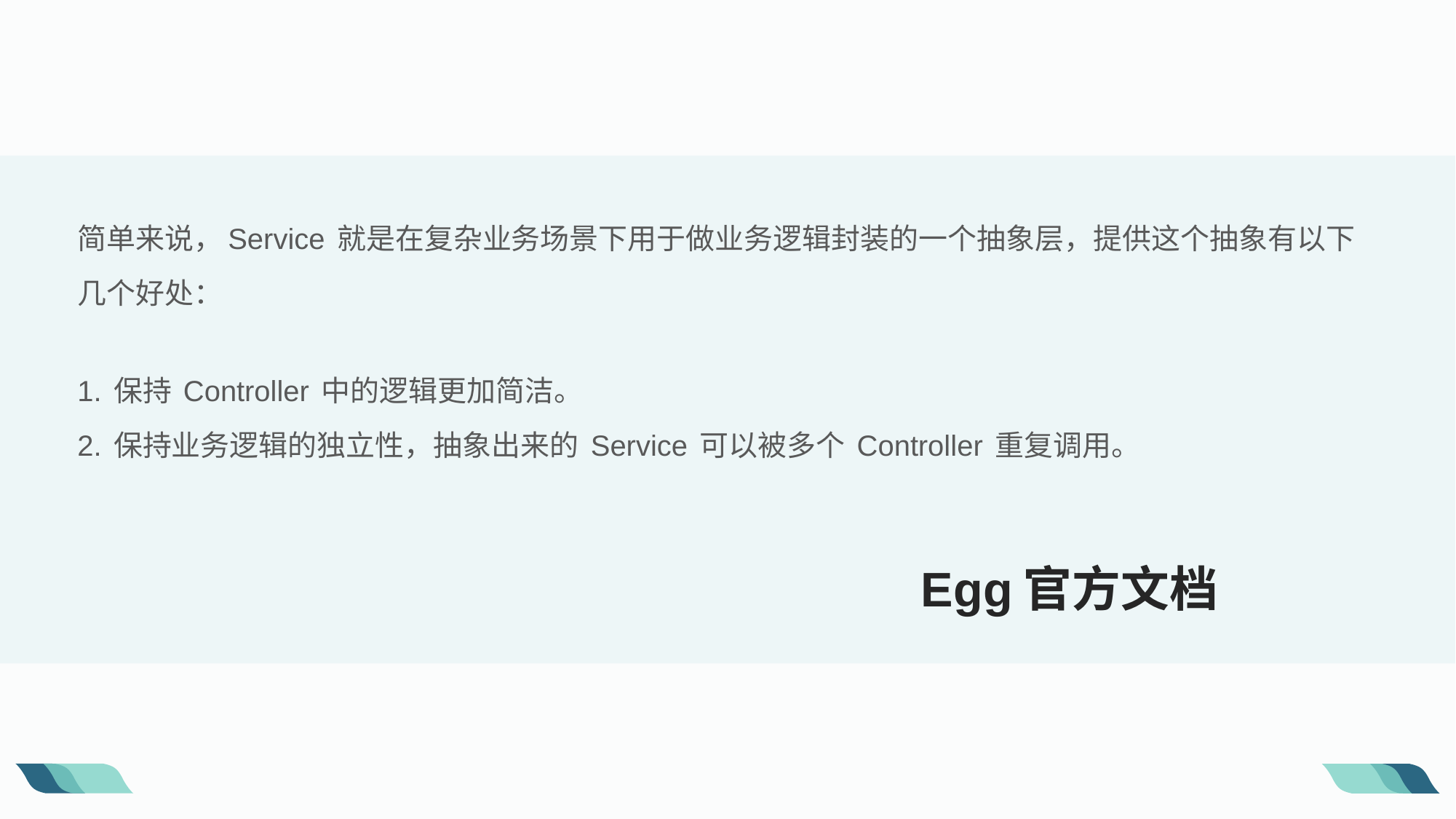

简单来说，Service 就是在复杂业务场景下用于做业务逻辑封装的一个抽象层，提供这个抽象有以下几个好处：

1. 保持 Controller 中的逻辑更加简洁。
2. 保持业务逻辑的独立性，抽象出来的 Service 可以被多个 Controller 重复调用。
Egg官方文档